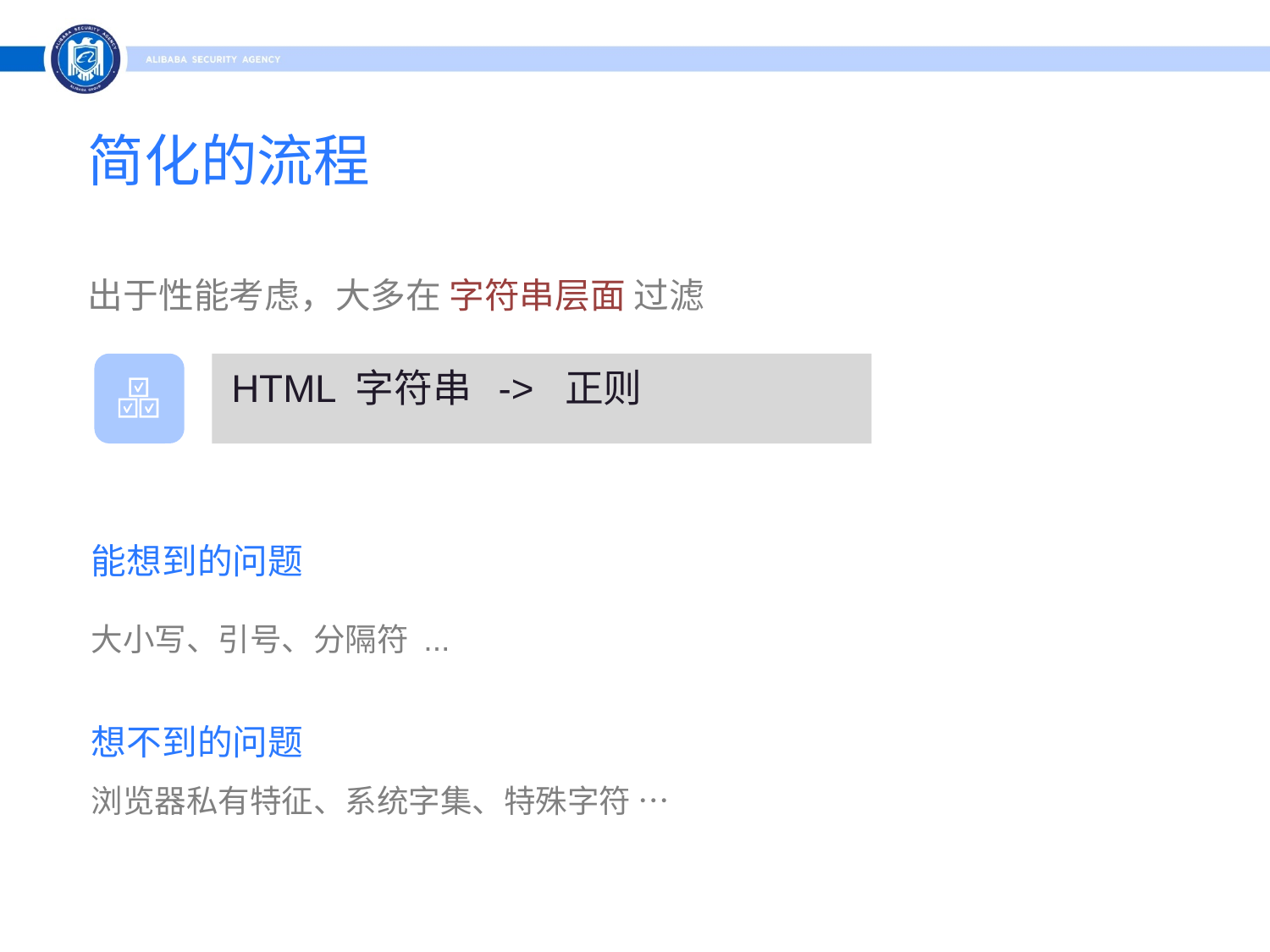

简化的流程
出于性能考虑，大多在 字符串层面 过滤

HTML 字符串  ->  正则

能想到的问题
大小写、引号、分隔符 ...
想不到的问题
浏览器私有特征、系统字集、特殊字符 …